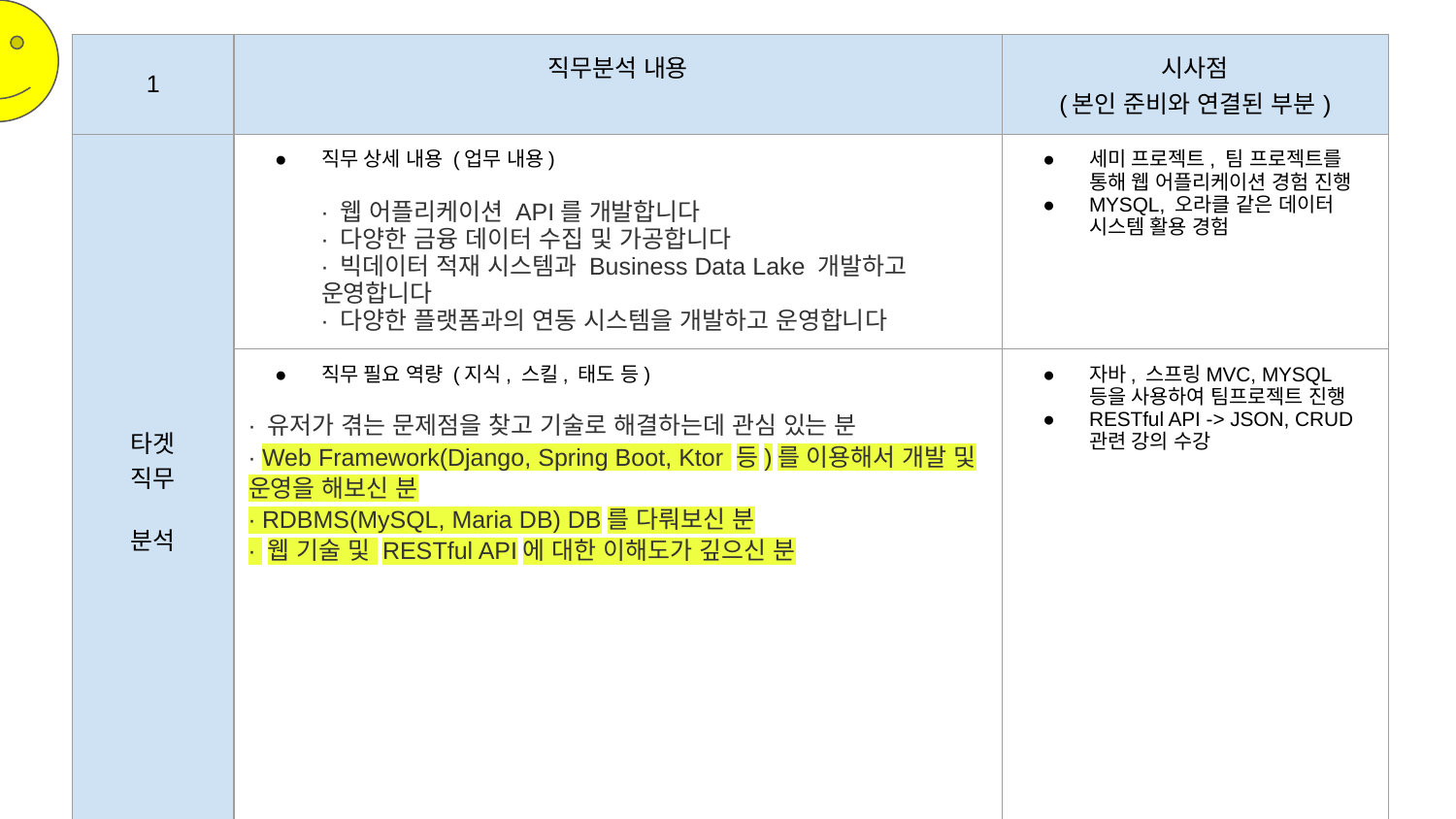

| 1 | 직무분석 내용 | 시사점 (본인 준비와 연결된 부분) |
| --- | --- | --- |
| 타겟 직무 분석 | 직무 상세 내용 (업무 내용) ∙ 웹 어플리케이션 API를 개발합니다 ∙ 다양한 금융 데이터 수집 및 가공합니다 ∙ 빅데이터 적재 시스템과 Business Data Lake 개발하고 운영합니다 ∙ 다양한 플랫폼과의 연동 시스템을 개발하고 운영합니다 | 세미 프로젝트, 팀 프로젝트를 통해 웹 어플리케이션 경험 진행 MYSQL, 오라클 같은 데이터 시스템 활용 경험 |
|  | 직무 필요 역량 (지식, 스킬, 태도 등) ∙ 유저가 겪는 문제점을 찾고 기술로 해결하는데 관심 있는 분 ∙ Web Framework(Django, Spring Boot, Ktor 등)를 이용해서 개발 및 운영을 해보신 분 ∙ RDBMS(MySQL, Maria DB) DB를 다뤄보신 분 ∙ 웹 기술 및 RESTful API에 대한 이해도가 깊으신 분 | 자바, 스프링MVC, MYSQL 등을 사용하여 팀프로젝트 진행 RESTful API -> JSON, CRUD 관련 강의 수강 |